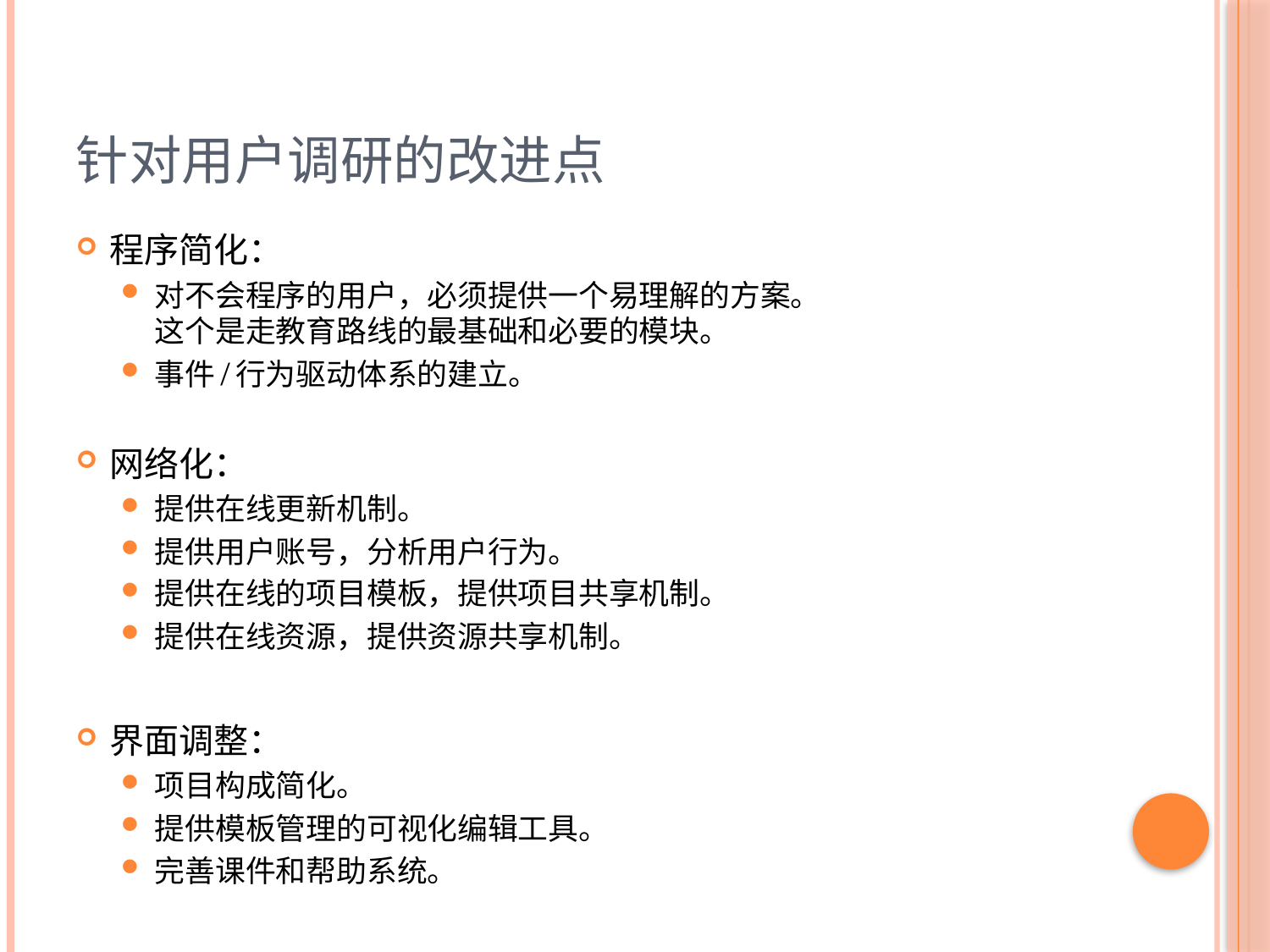

# 针对用户调研的改进点
程序简化：
对不会程序的用户，必须提供一个易理解的方案。
这个是走教育路线的最基础和必要的模块。
事件/行为驱动体系的建立。

网络化：
提供在线更新机制。
提供用户账号，分析用户行为。
提供在线的项目模板，提供项目共享机制。
提供在线资源，提供资源共享机制。

界面调整：
项目构成简化。
提供模板管理的可视化编辑工具。
完善课件和帮助系统。